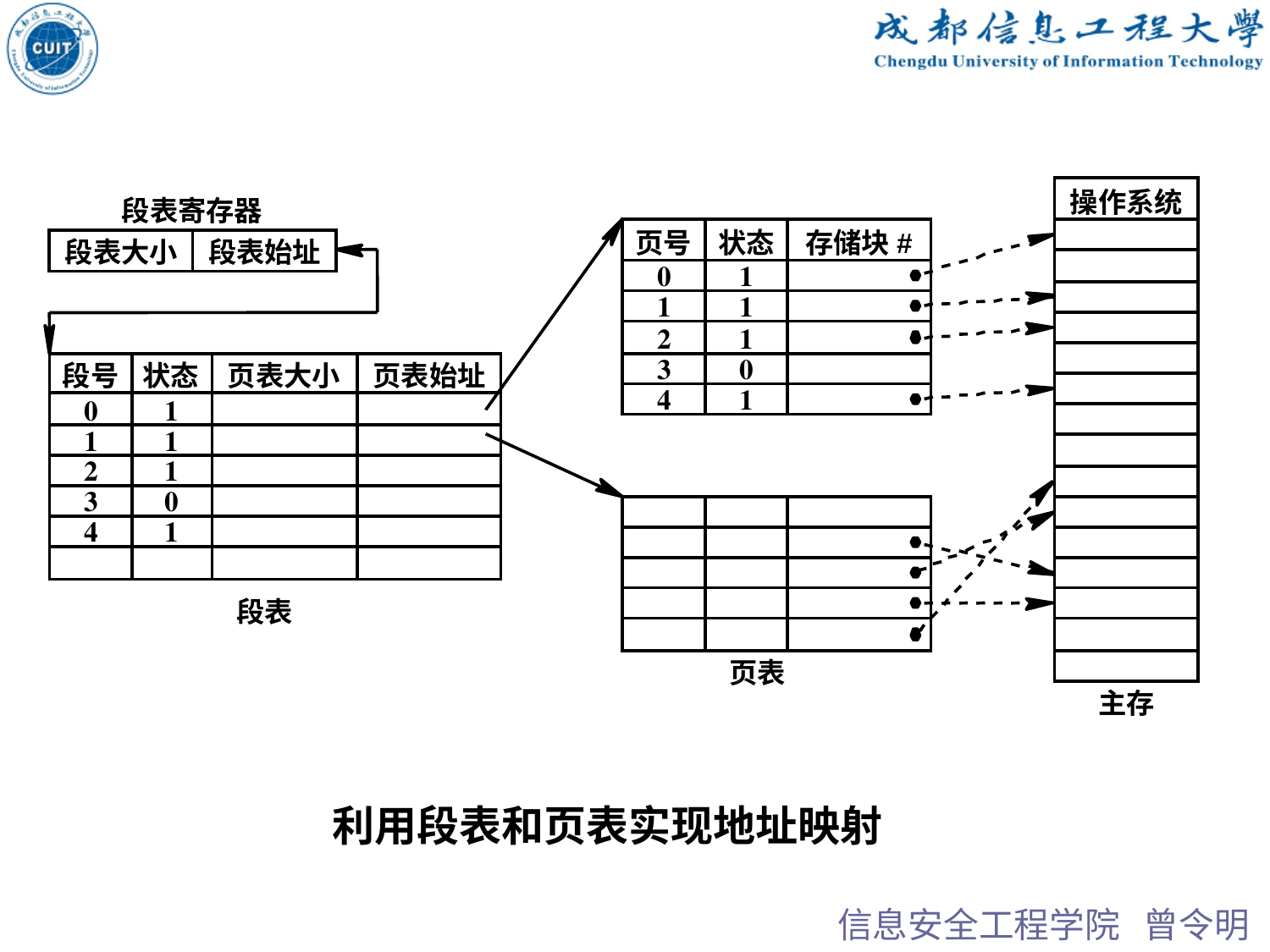

操作系统

页号
状态
存储块#

段表大小
段表始址

0
1

1
1

2

1

3
0

段号
状态
页表大小
页表始址

4
1

0

1

1
1

2
1

3
0

4
1

段表

页表
主存
段表寄存器

利用段表和页表实现地址映射